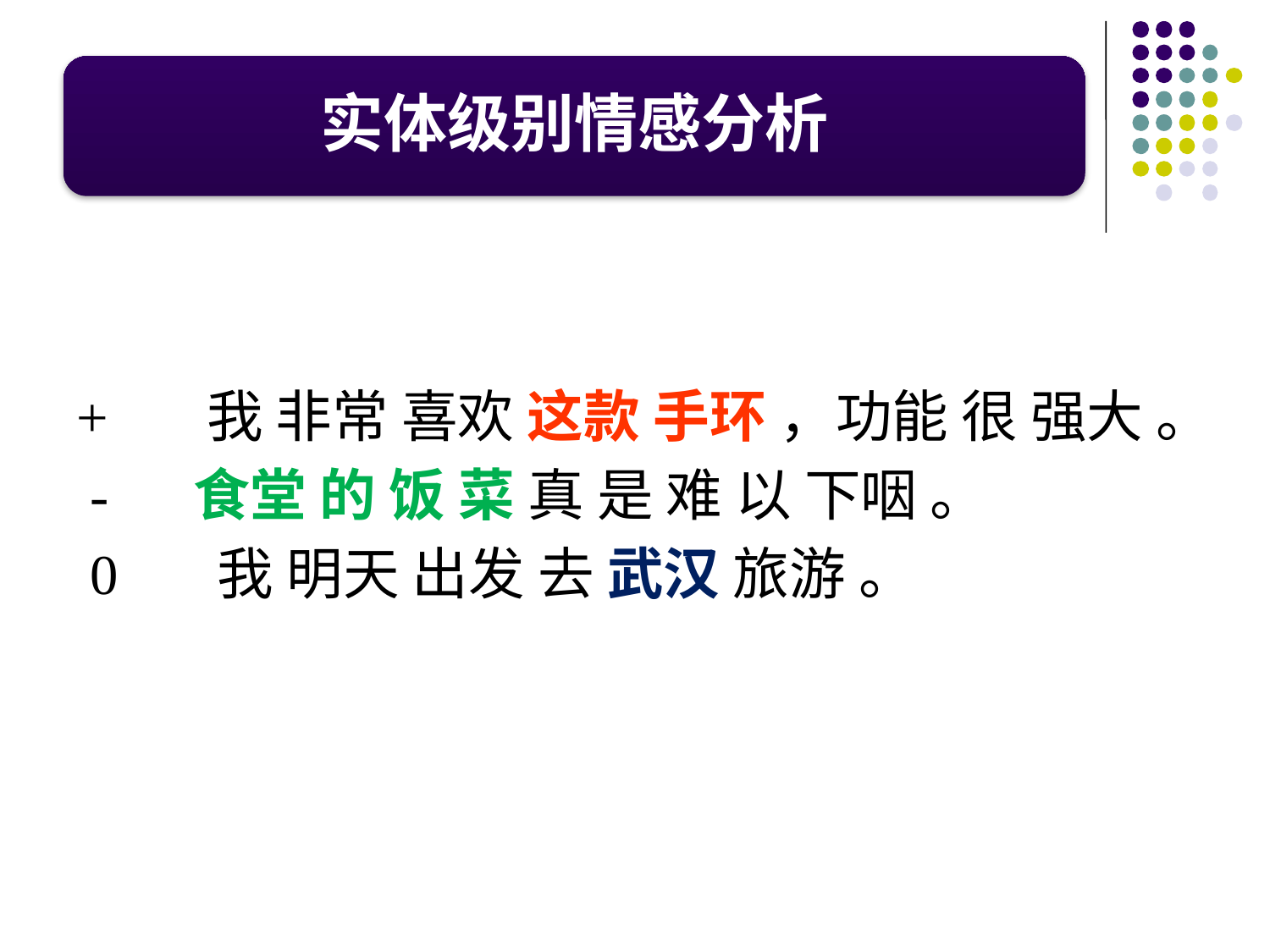

实体级别情感分析

+      我 非常 喜欢 这款 手环 ，功能 很 强大 。
 -     食堂 的 饭 菜 真 是 难 以 下咽 。
 0      我 明天 出发 去 武汉 旅游 。